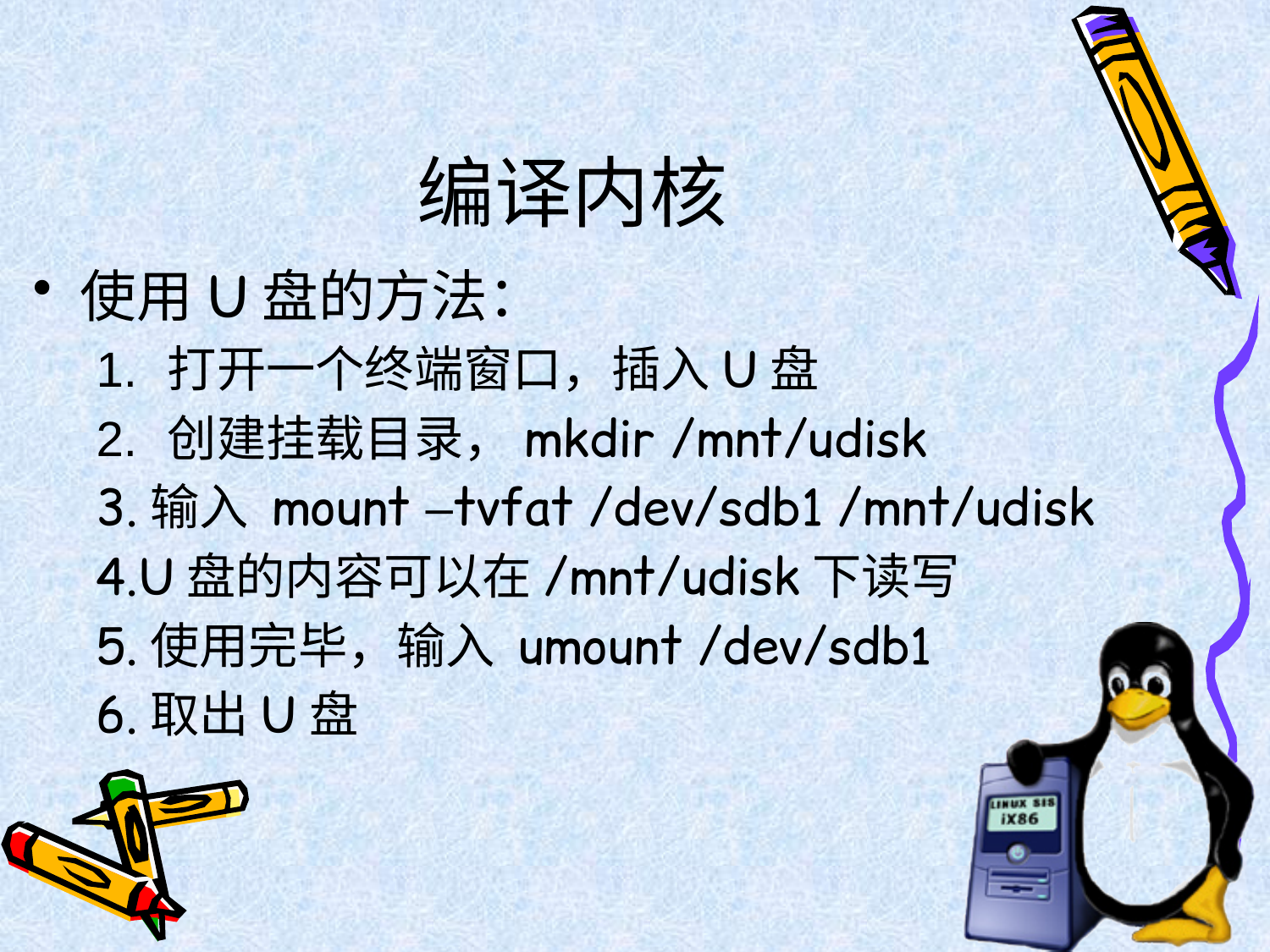

# 编译内核
使用U盘的方法：
打开一个终端窗口，插入U盘
创建挂载目录，mkdir /mnt/udisk
3.输入 mount –tvfat /dev/sdb1 /mnt/udisk
4.U盘的内容可以在/mnt/udisk下读写
5.使用完毕，输入 umount /dev/sdb1
6.取出U盘